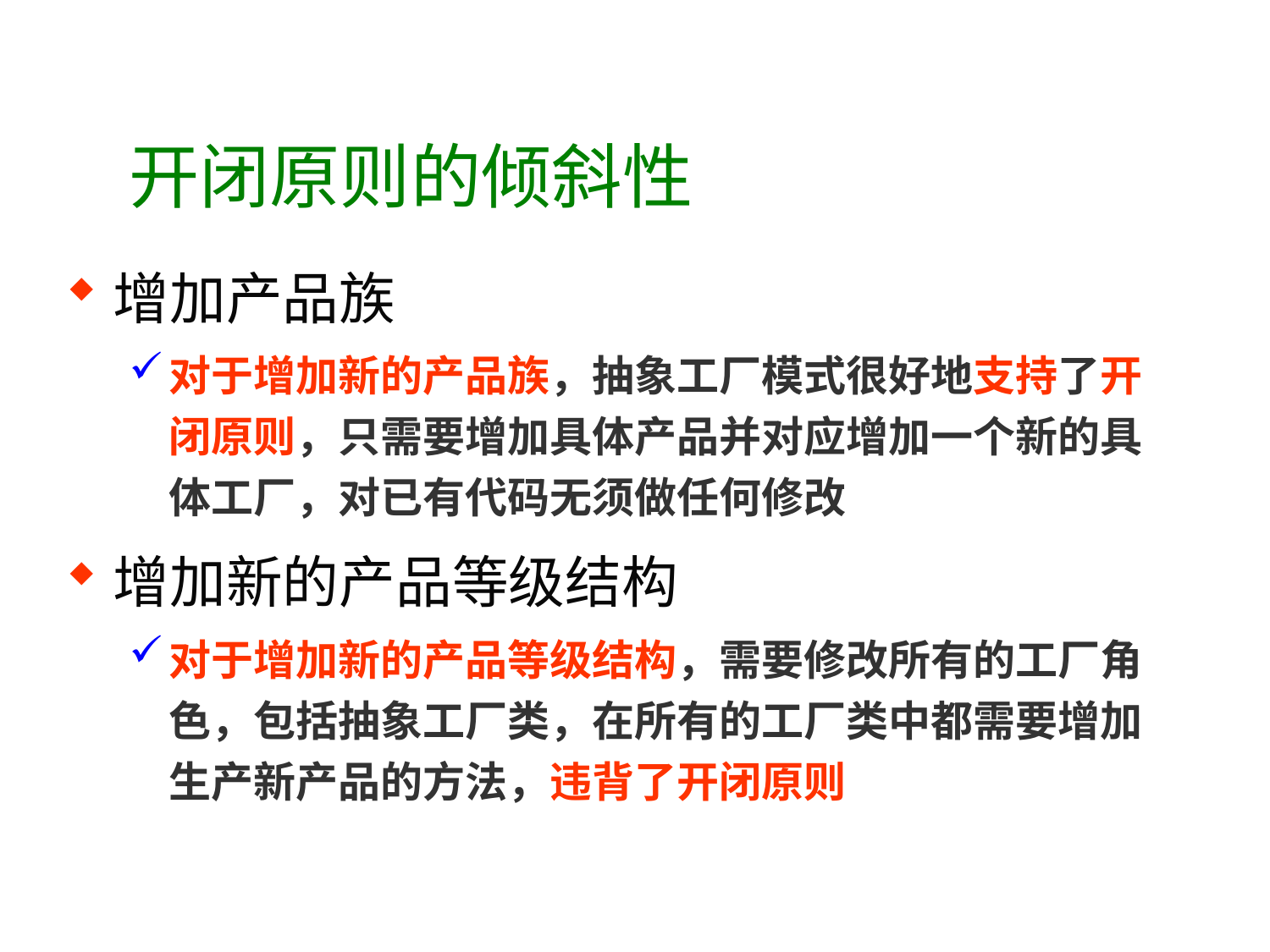

# 开闭原则的倾斜性
增加产品族
对于增加新的产品族，抽象工厂模式很好地支持了开闭原则，只需要增加具体产品并对应增加一个新的具体工厂，对已有代码无须做任何修改
增加新的产品等级结构
对于增加新的产品等级结构，需要修改所有的工厂角色，包括抽象工厂类，在所有的工厂类中都需要增加生产新产品的方法，违背了开闭原则